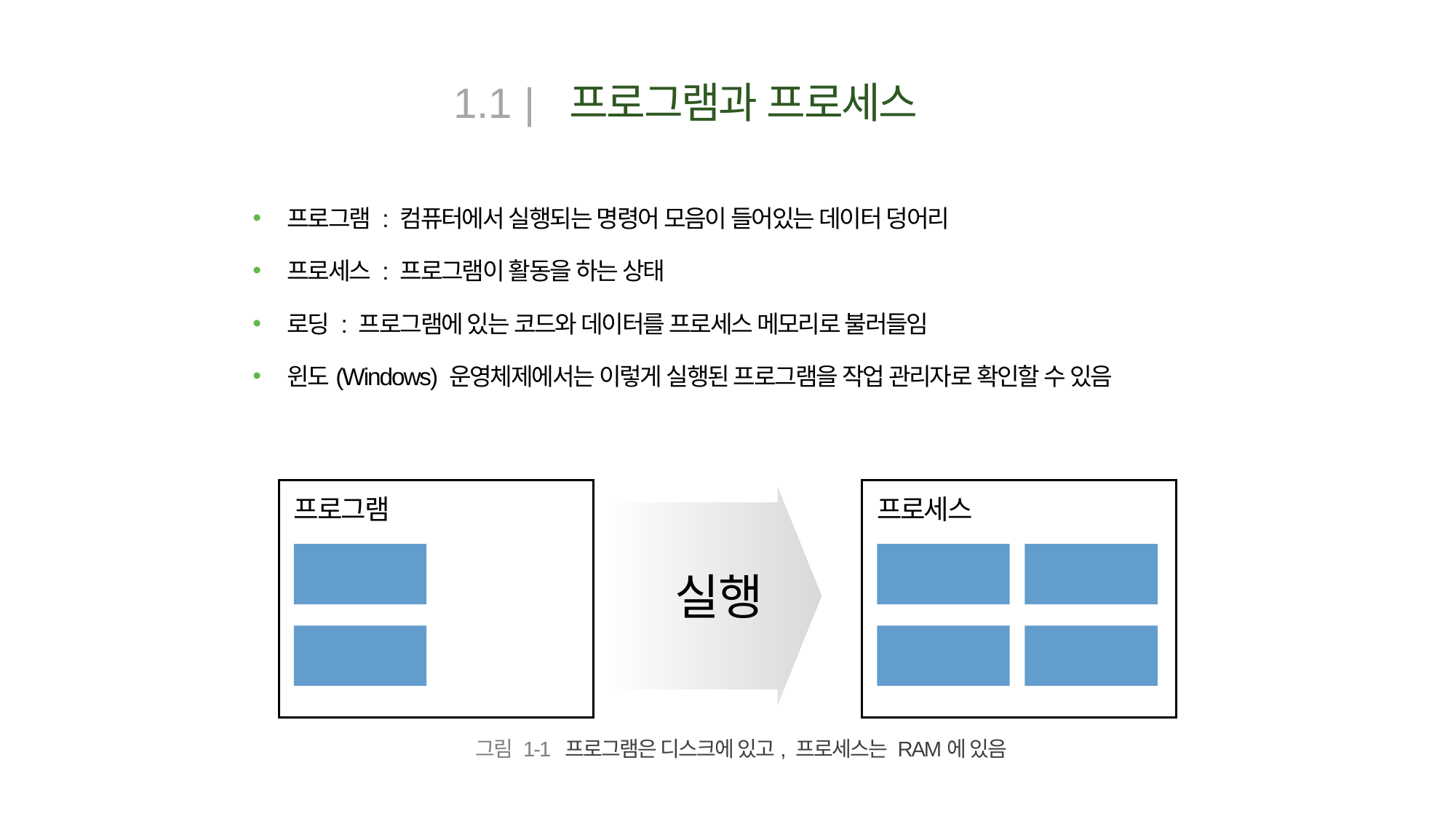

1.1 |  프로그램과 프로세스
프로그램 : 컴퓨터에서 실행되는 명령어 모음이 들어있는 데이터 덩어리
프로세스 : 프로그램이 활동을 하는 상태
로딩 : 프로그램에 있는 코드와 데이터를 프로세스 메모리로 불러들임
윈도(Windows) 운영체제에서는 이렇게 실행된 프로그램을 작업 관리자로 확인할 수 있음

프로그램

프로세스
코드
코드
힙
실행
데이터
데이터
스택
그림 1-1  프로그램은 디스크에 있고, 프로세스는 RAM에 있음